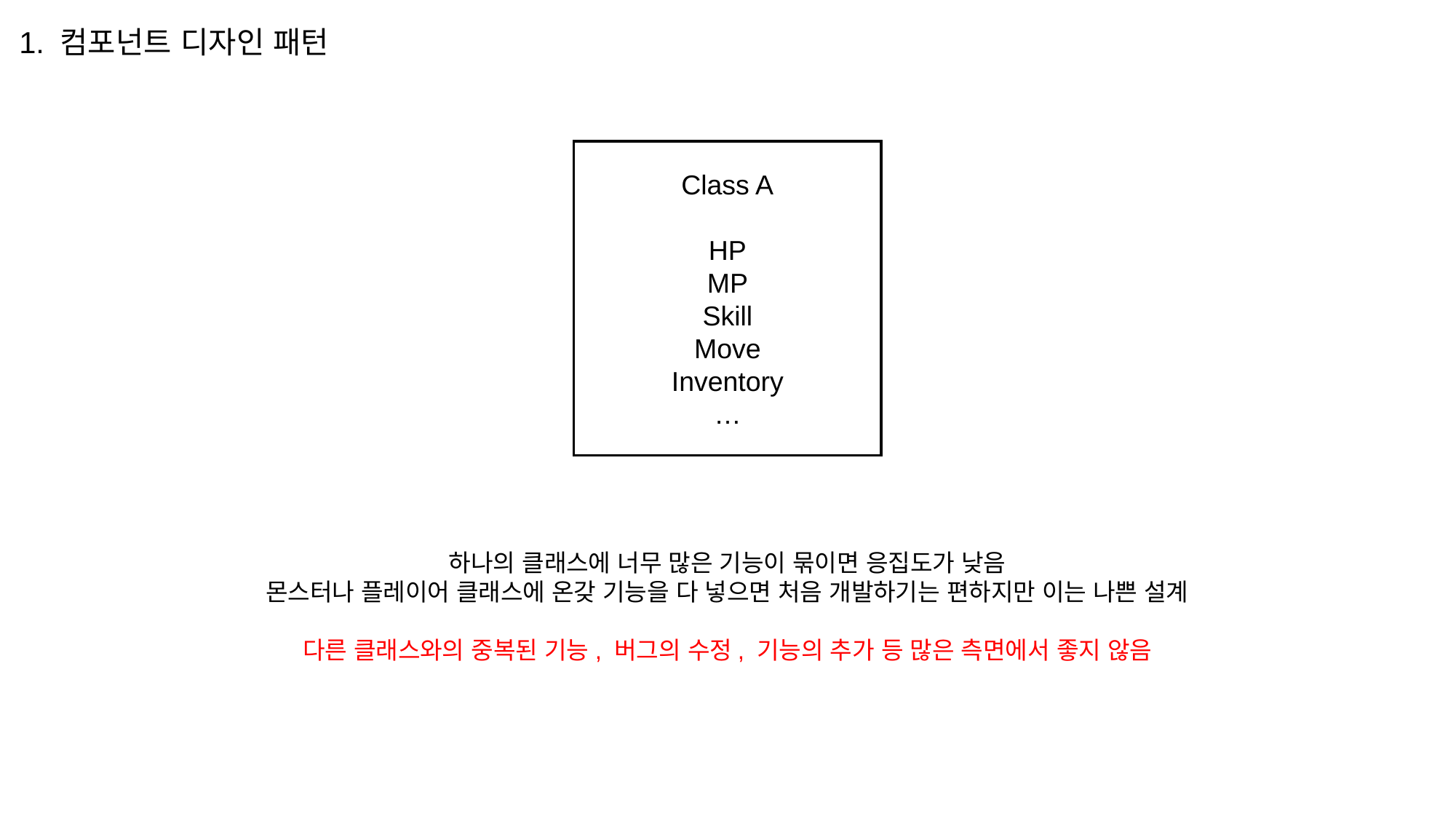

1. 컴포넌트 디자인 패턴
Class A

HP
MP
Skill
Move
Inventory
…
하나의 클래스에 너무 많은 기능이 묶이면 응집도가 낮음
몬스터나 플레이어 클래스에 온갖 기능을 다 넣으면 처음 개발하기는 편하지만 이는 나쁜 설계

다른 클래스와의 중복된 기능, 버그의 수정, 기능의 추가 등 많은 측면에서 좋지 않음